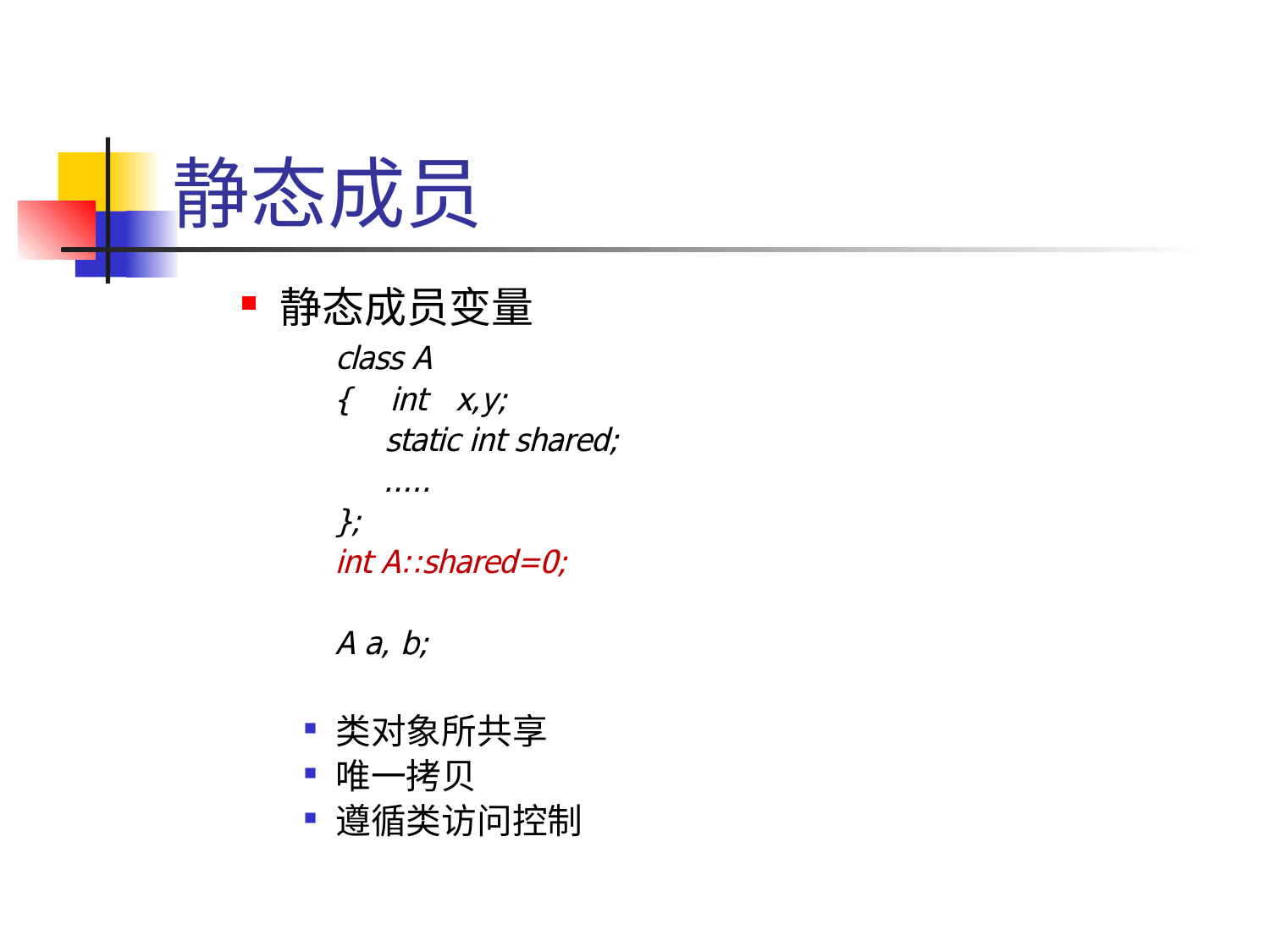

# 静态成员
静态成员变量
	class A
	{    int   x,y;
	     static int shared;
        .....
	};
	int A::shared=0;

	A a, b;

类对象所共享
唯一拷贝
遵循类访问控制